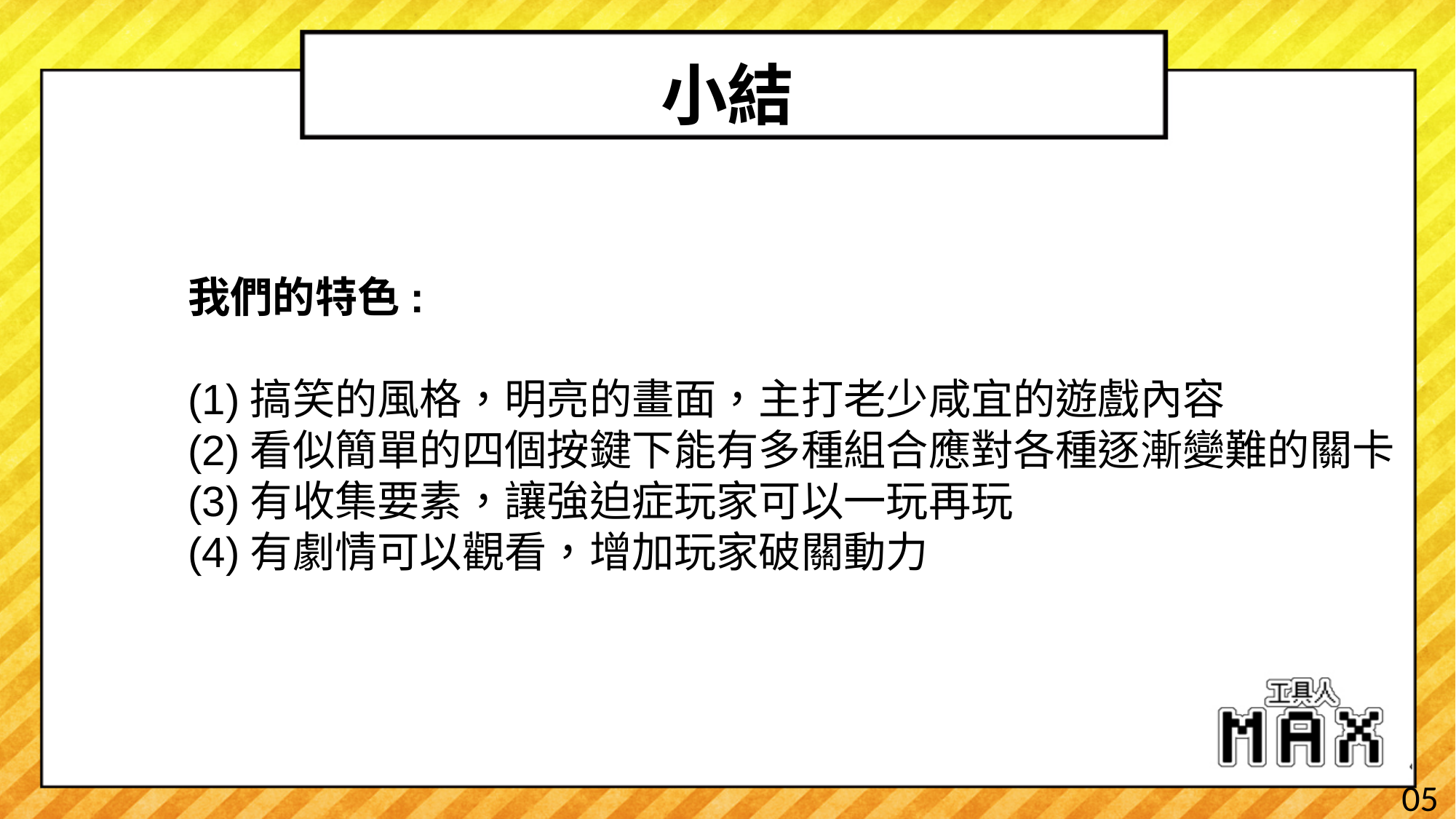

# 小結

我們的特色:

(1)搞笑的風格，明亮的畫面，主打老少咸宜的遊戲內容
(2)看似簡單的四個按鍵下能有多種組合應對各種逐漸變難的關卡
(3)有收集要素，讓強迫症玩家可以一玩再玩
(4)有劇情可以觀看，增加玩家破關動力

05